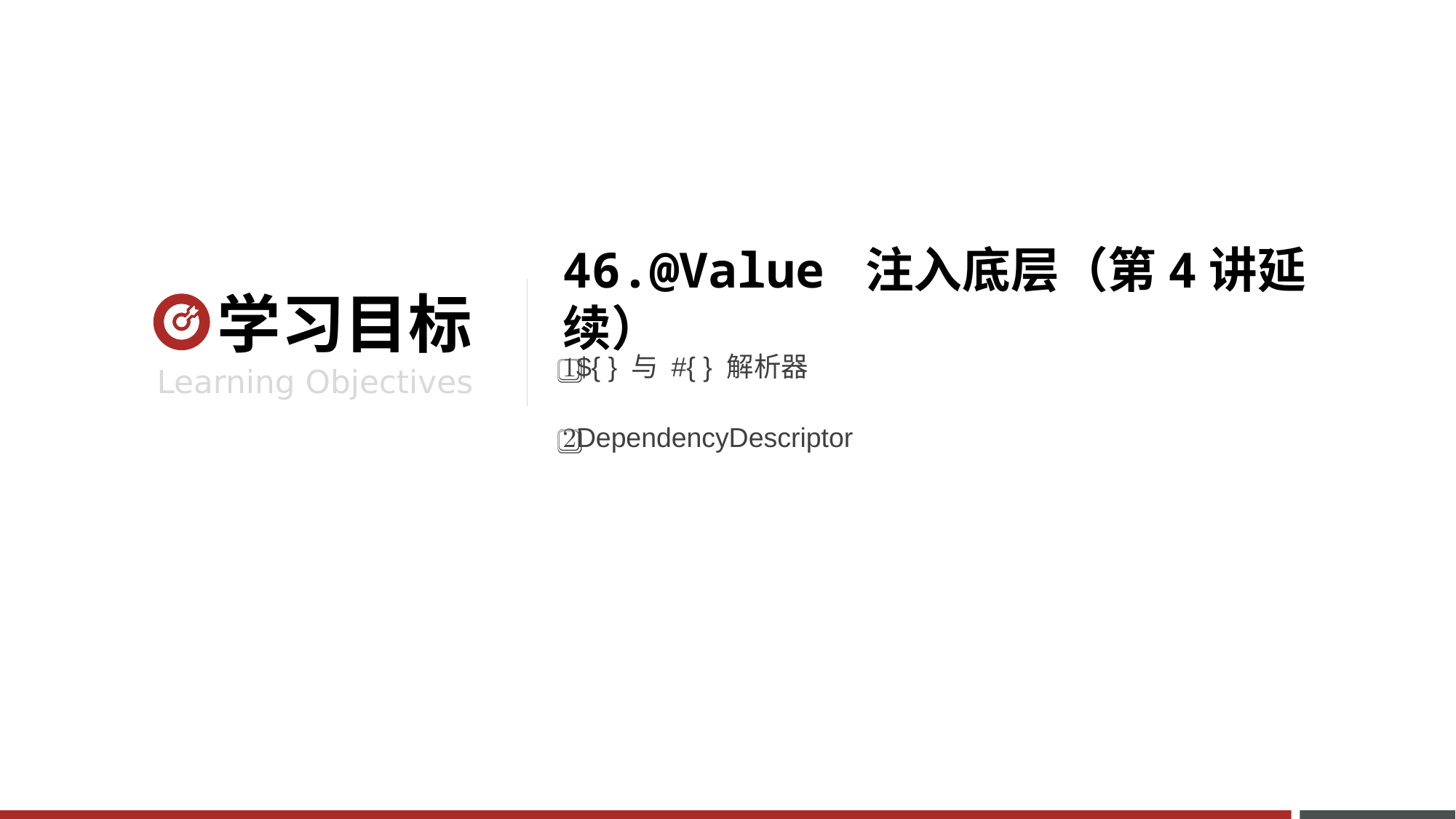

46.@Value 注入底层（第4讲延续）
1️⃣${ } 与 #{ } 解析器
2️⃣DependencyDescriptor